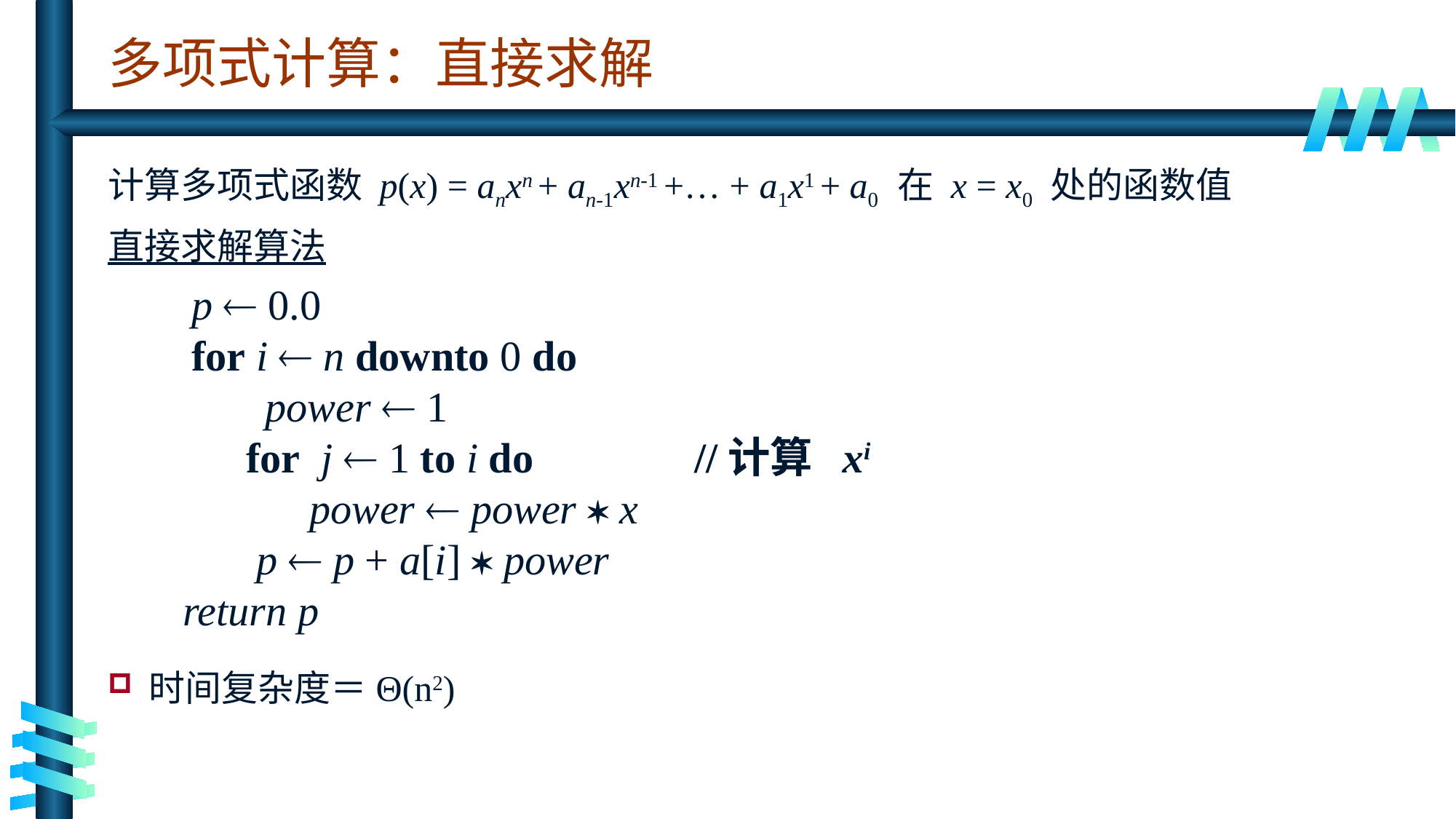

# 多项式计算：直接求解
计算多项式函数 p(x) = anxn + an-1xn-1 +… + a1x1 + a0  在 x = x0 处的函数值
直接求解算法

时间复杂度＝Θ(n2)
      p ← 0.0
      for i ← n downto 0 do
             power ← 1
      for  j ← 1 to i do	           //计算  xi
            power ← power ∗ x
       p ← p + a[i] ∗ power
return p